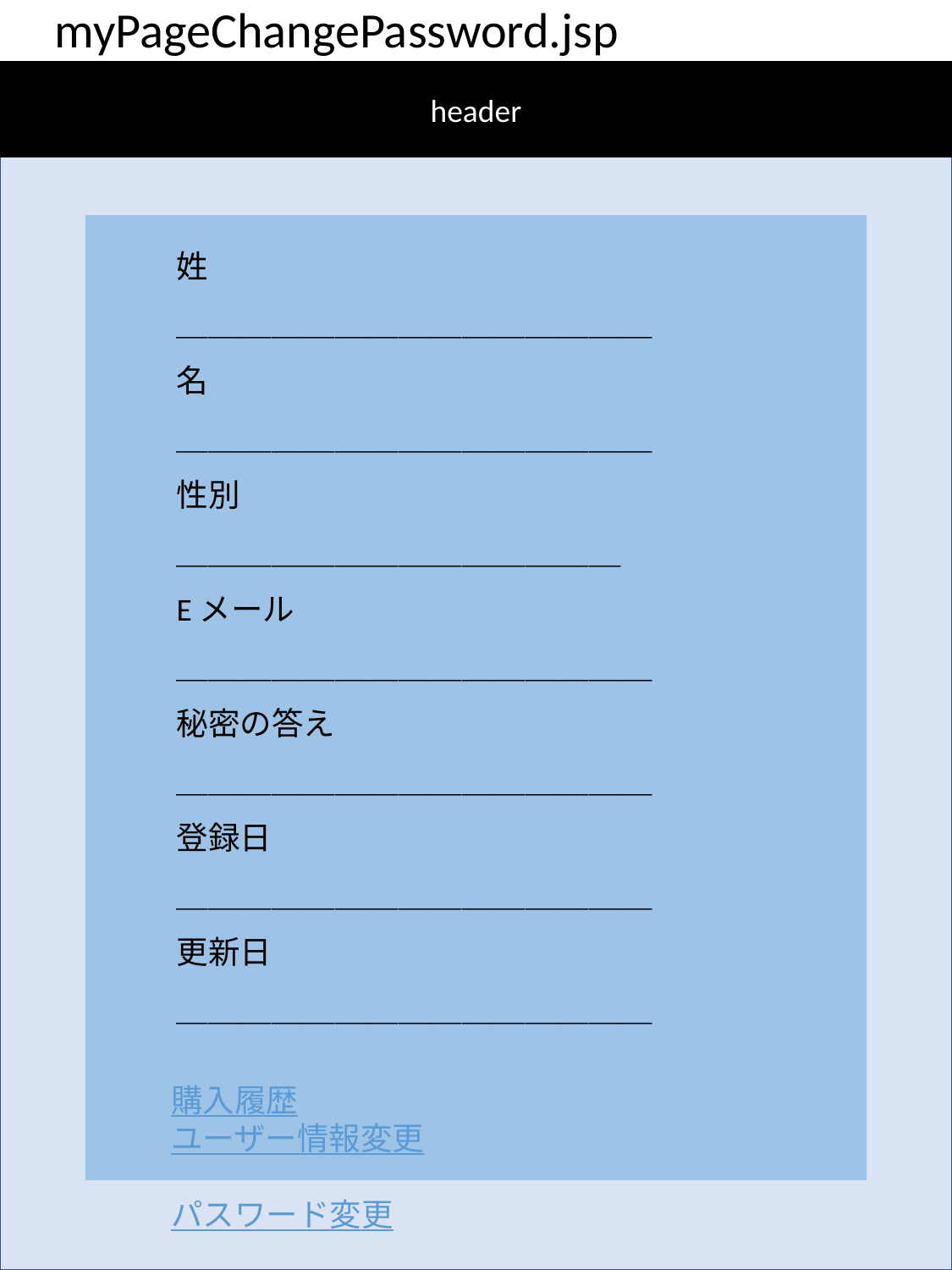

myPageChangePassword.jsp
header

姓
＿＿＿＿＿＿＿＿＿＿＿＿＿＿＿
名
＿＿＿＿＿＿＿＿＿＿＿＿＿＿＿
性別
＿＿＿＿＿＿＿＿＿＿＿＿＿＿
Eメール
＿＿＿＿＿＿＿＿＿＿＿＿＿＿＿
秘密の答え
＿＿＿＿＿＿＿＿＿＿＿＿＿＿＿
登録日
＿＿＿＿＿＿＿＿＿＿＿＿＿＿＿
更新日
＿＿＿＿＿＿＿＿＿＿＿＿＿＿＿
購入履歴
ユーザー情報変更
パスワード変更